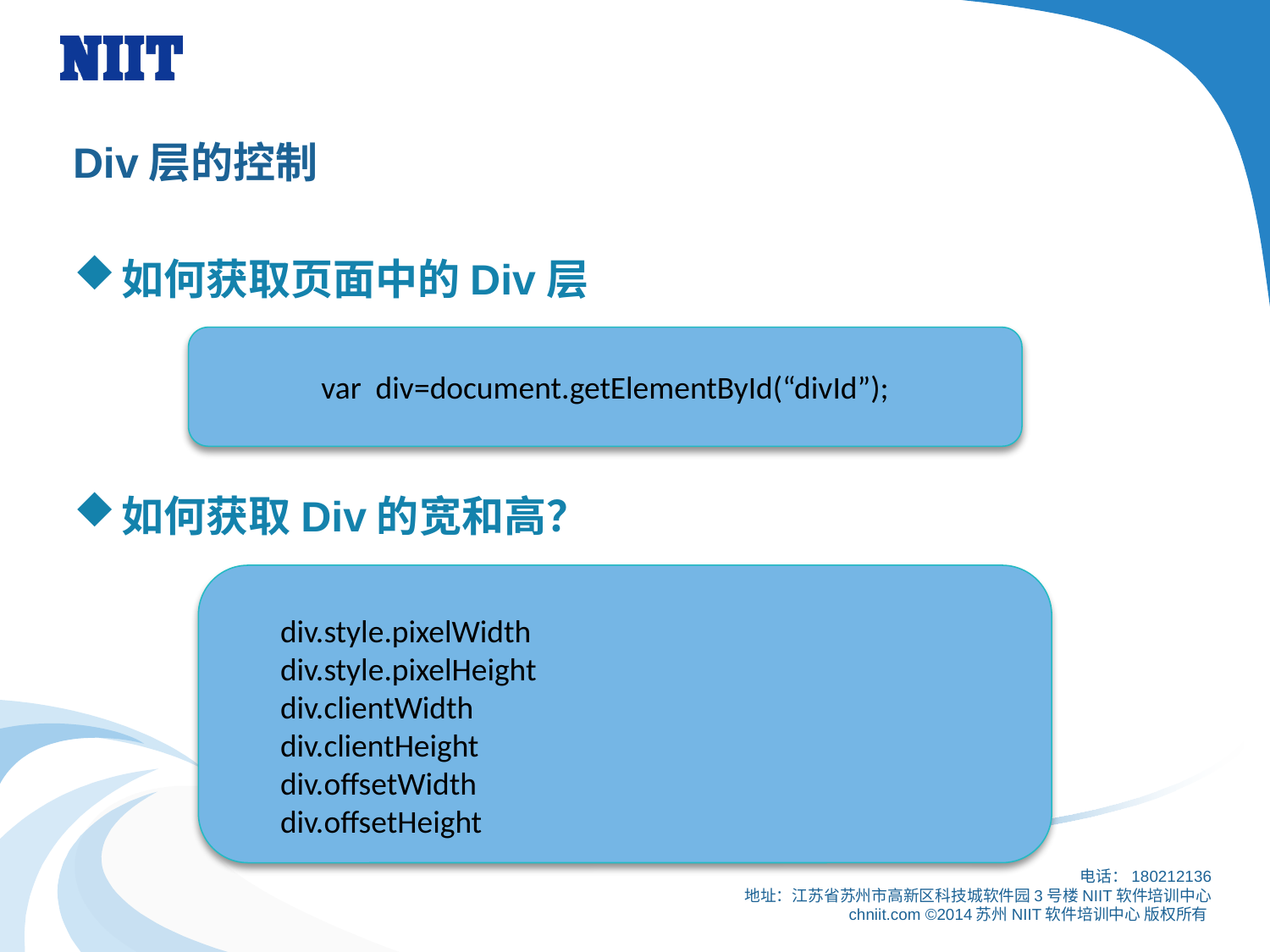

# Div层的控制
如何获取页面中的Div层

如何获取Div的宽和高？
var  div=document.getElementById(“divId”);

div.style.pixelWidth
div.style.pixelHeight
div.clientWidth
div.clientHeight
div.offsetWidth
div.offsetHeight